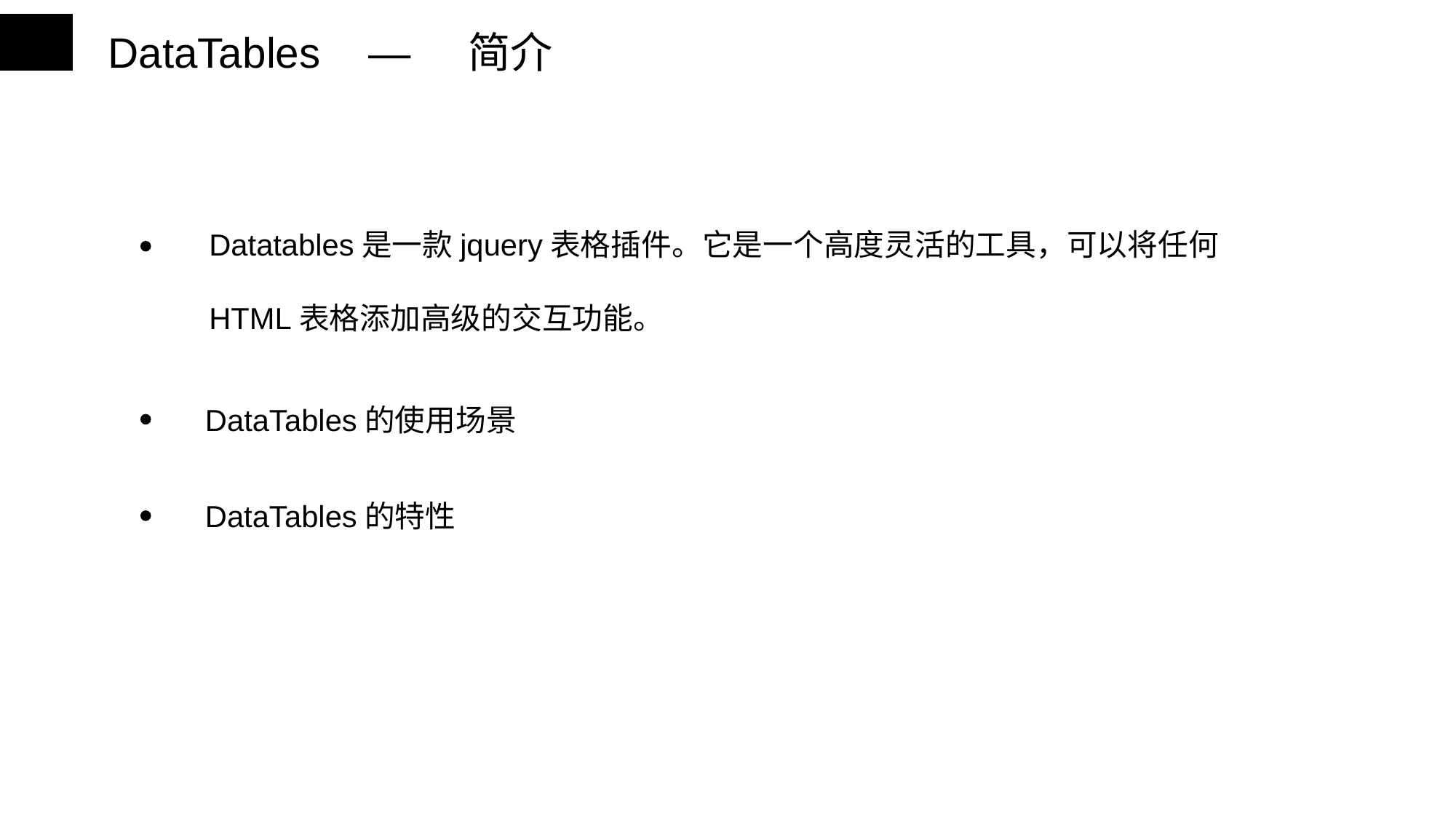

# DataTables    —    简介

Datatables是一款jquery表格插件。它是一个高度灵活的工具，可以将任何

HTML表格添加高级的交互功能。

DataTables的使用场景

DataTables的特性

汇报人：白春飞